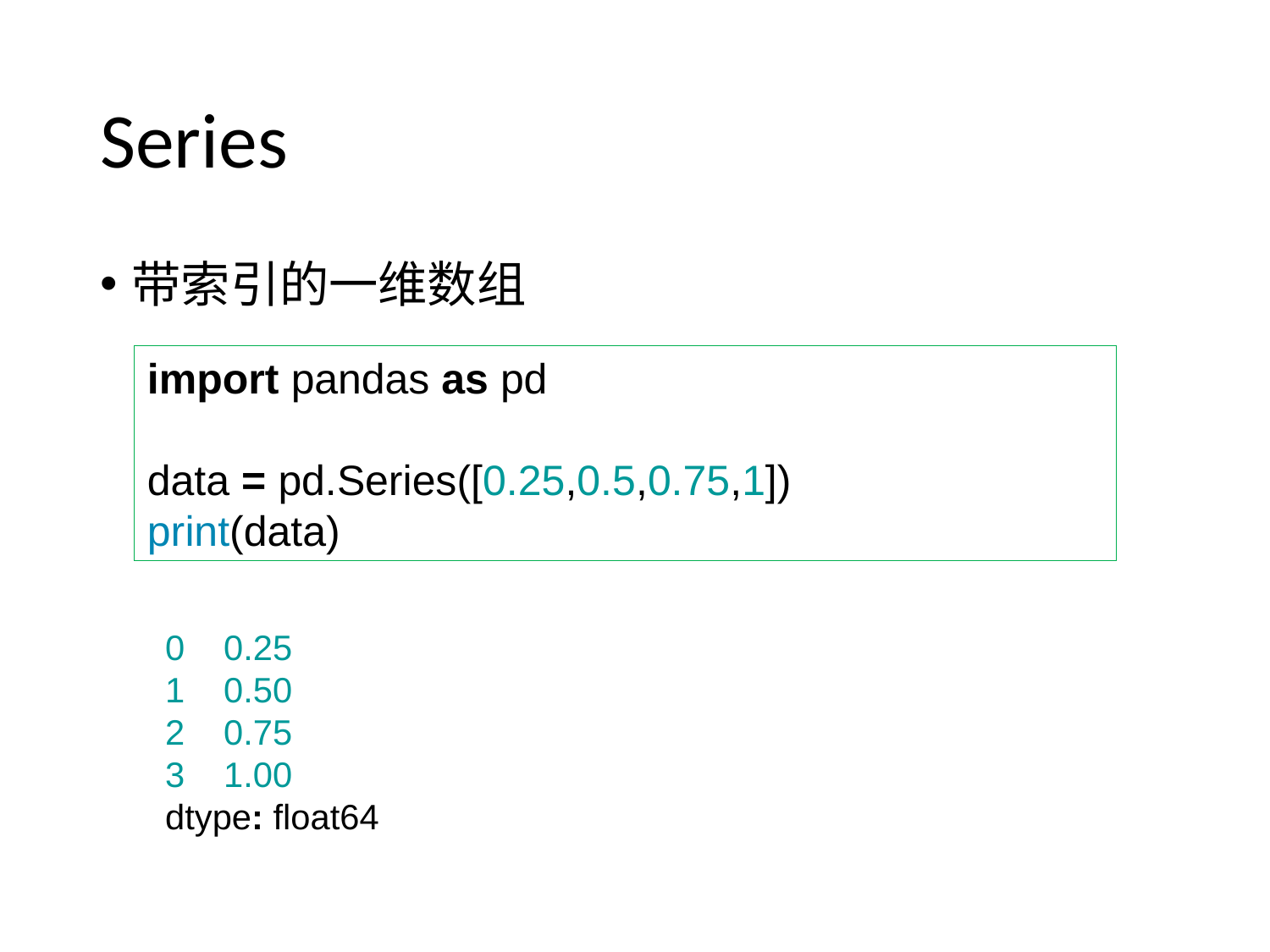

# Series
带索引的一维数组
import pandas as pd
data = pd.Series([0.25,0.5,0.75,1])
print(data)
0    0.25
1    0.50
2    0.75
3    1.00
dtype: float64
3